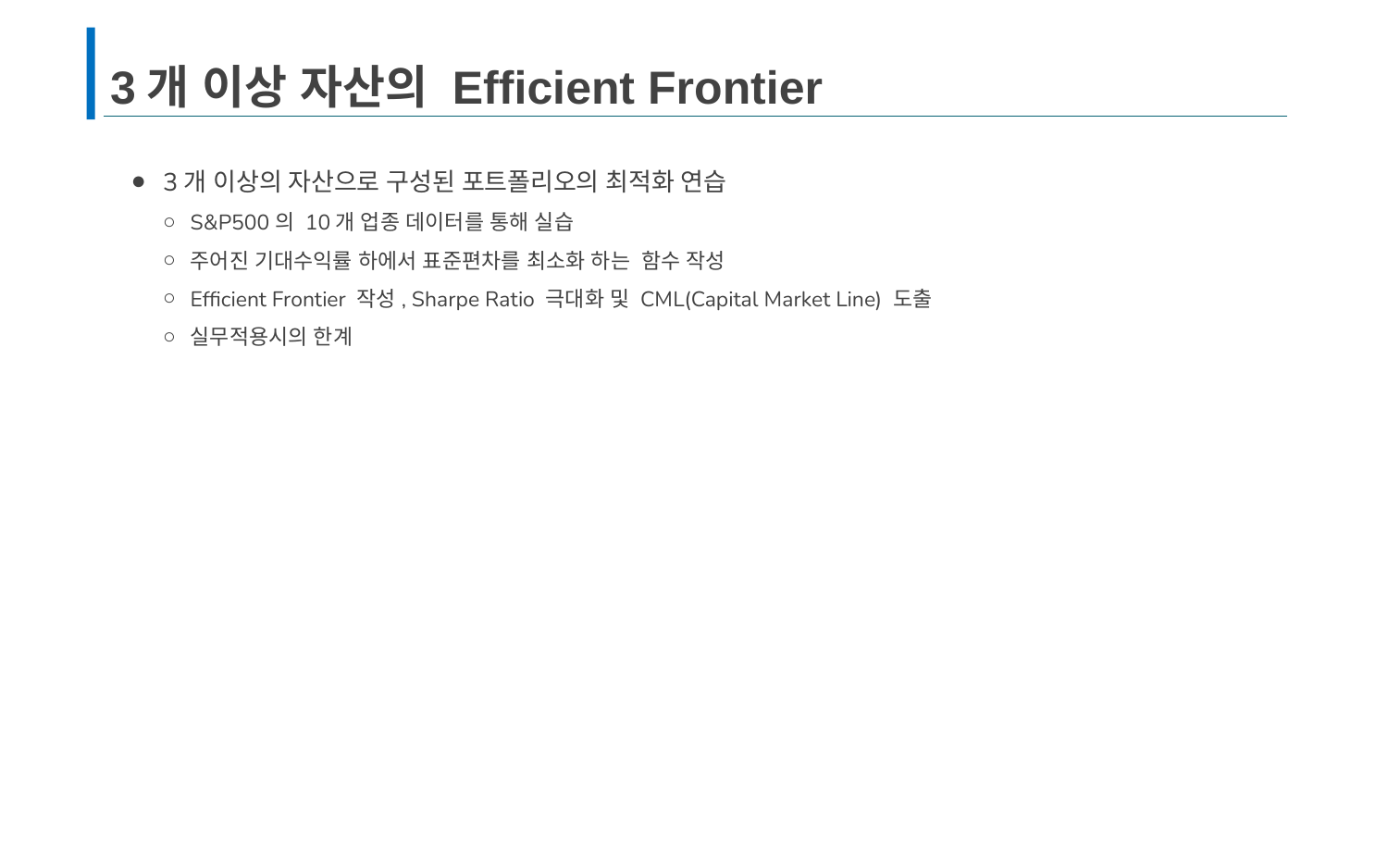

# 3개 이상 자산의 Efficient Frontier
3개 이상의 자산으로 구성된 포트폴리오의 최적화 연습
S&P500의 10개 업종 데이터를 통해 실습
주어진 기대수익률 하에서 표준편차를 최소화 하는  함수 작성
Efficient Frontier 작성, Sharpe Ratio 극대화 및 CML(Capital Market Line) 도출
실무적용시의 한계